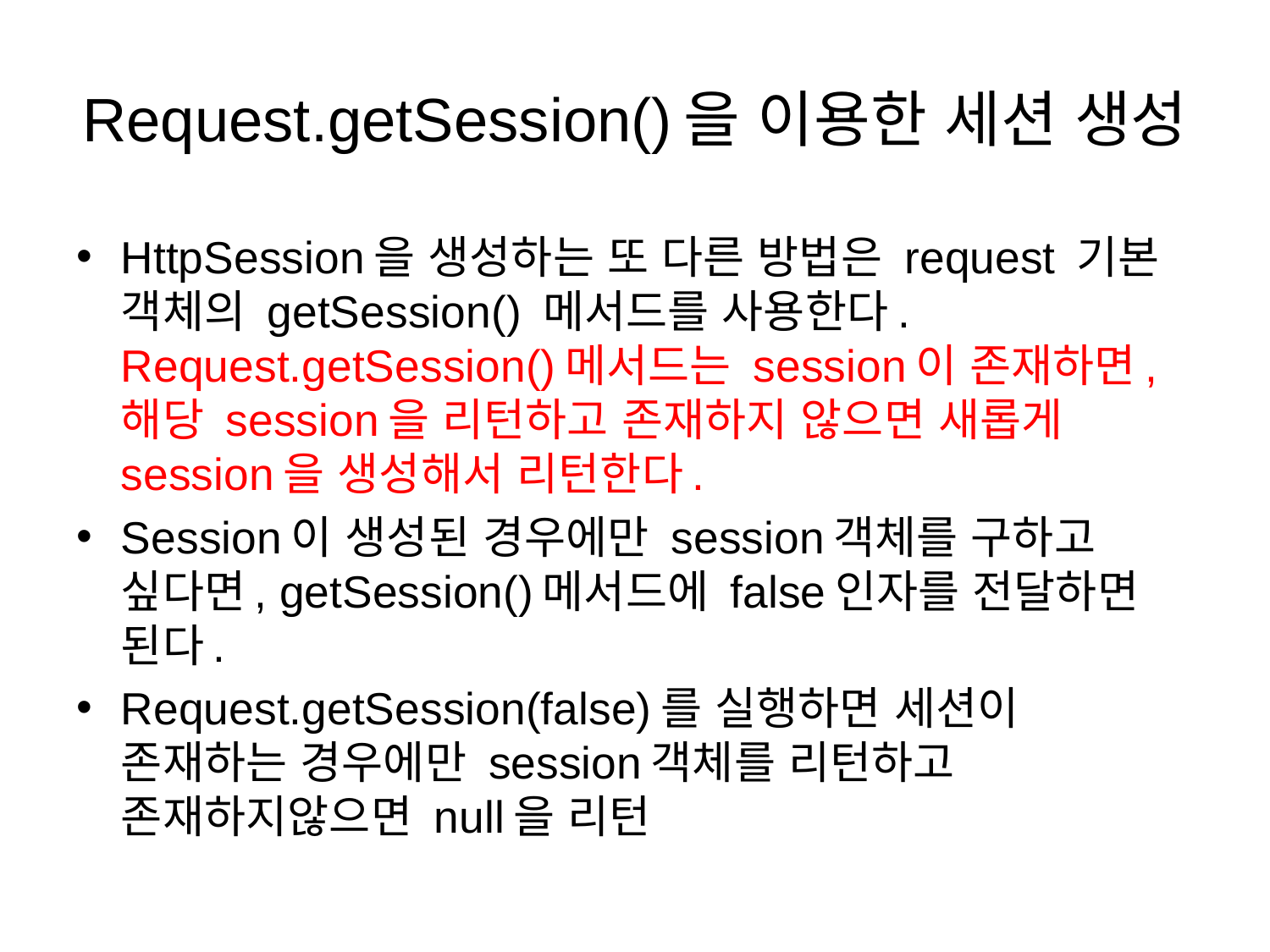

# Request.getSession()을 이용한 세션 생성
HttpSession을 생성하는 또 다른 방법은 request 기본 객체의 getSession() 메서드를 사용한다. Request.getSession()메서드는 session이 존재하면, 해당 session을 리턴하고 존재하지 않으면 새롭게 session을 생성해서 리턴한다.
Session이 생성된 경우에만 session객체를 구하고 싶다면, getSession()메서드에 false인자를 전달하면 된다.
Request.getSession(false)를 실행하면 세션이 존재하는 경우에만 session객체를 리턴하고 존재하지않으면 null을 리턴